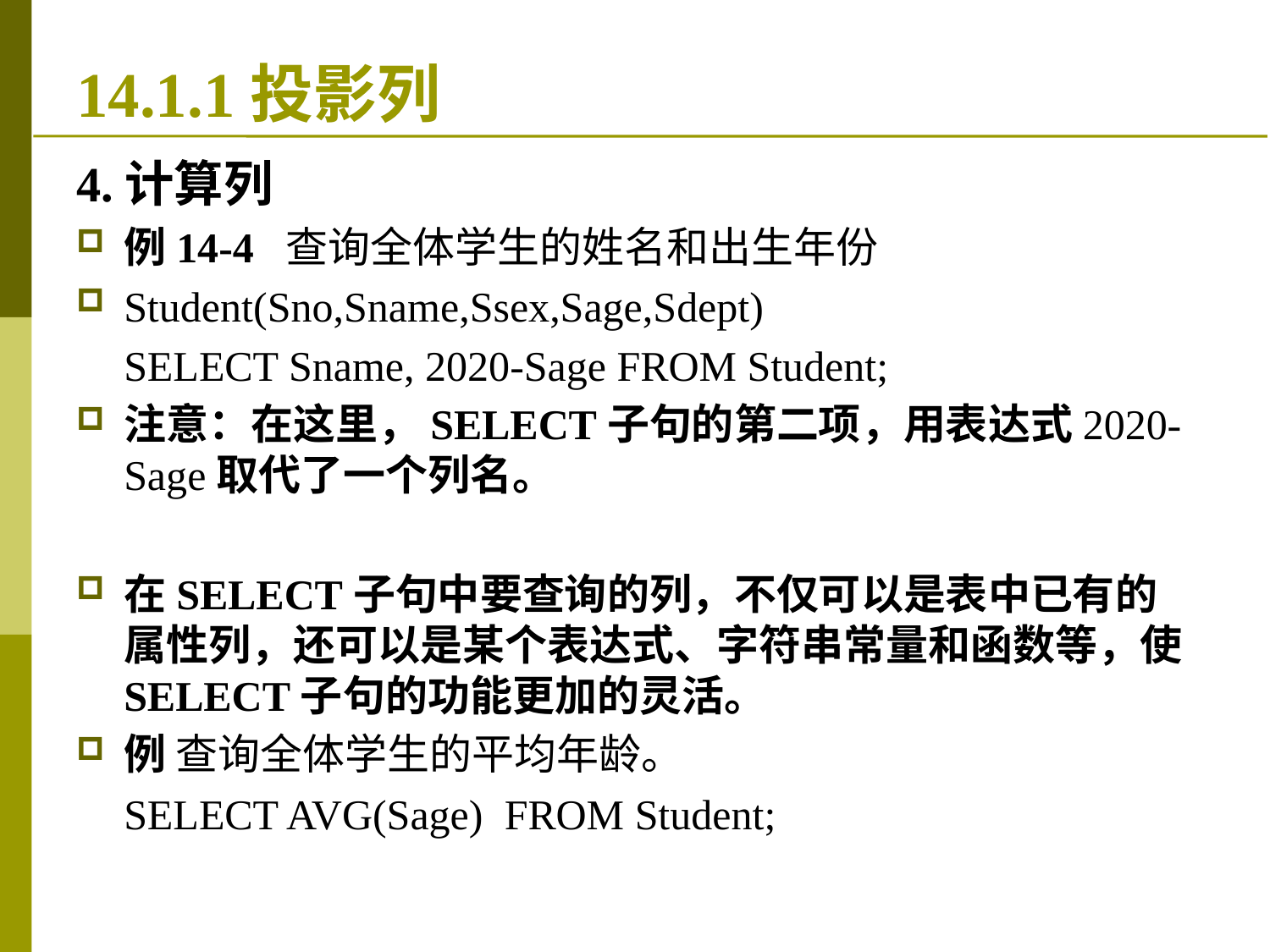

# 14.1.1投影列
4.计算列
例14-4  查询全体学生的姓名和出生年份
Student(Sno,Sname,Ssex,Sage,Sdept)
	SELECT Sname, 2020-Sage FROM Student;
注意：在这里，SELECT子句的第二项，用表达式2020-Sage取代了一个列名。

在SELECT子句中要查询的列，不仅可以是表中已有的属性列，还可以是某个表达式、字符串常量和函数等，使SELECT子句的功能更加的灵活。
例 查询全体学生的平均年龄。
	SELECT AVG(Sage)  FROM Student;